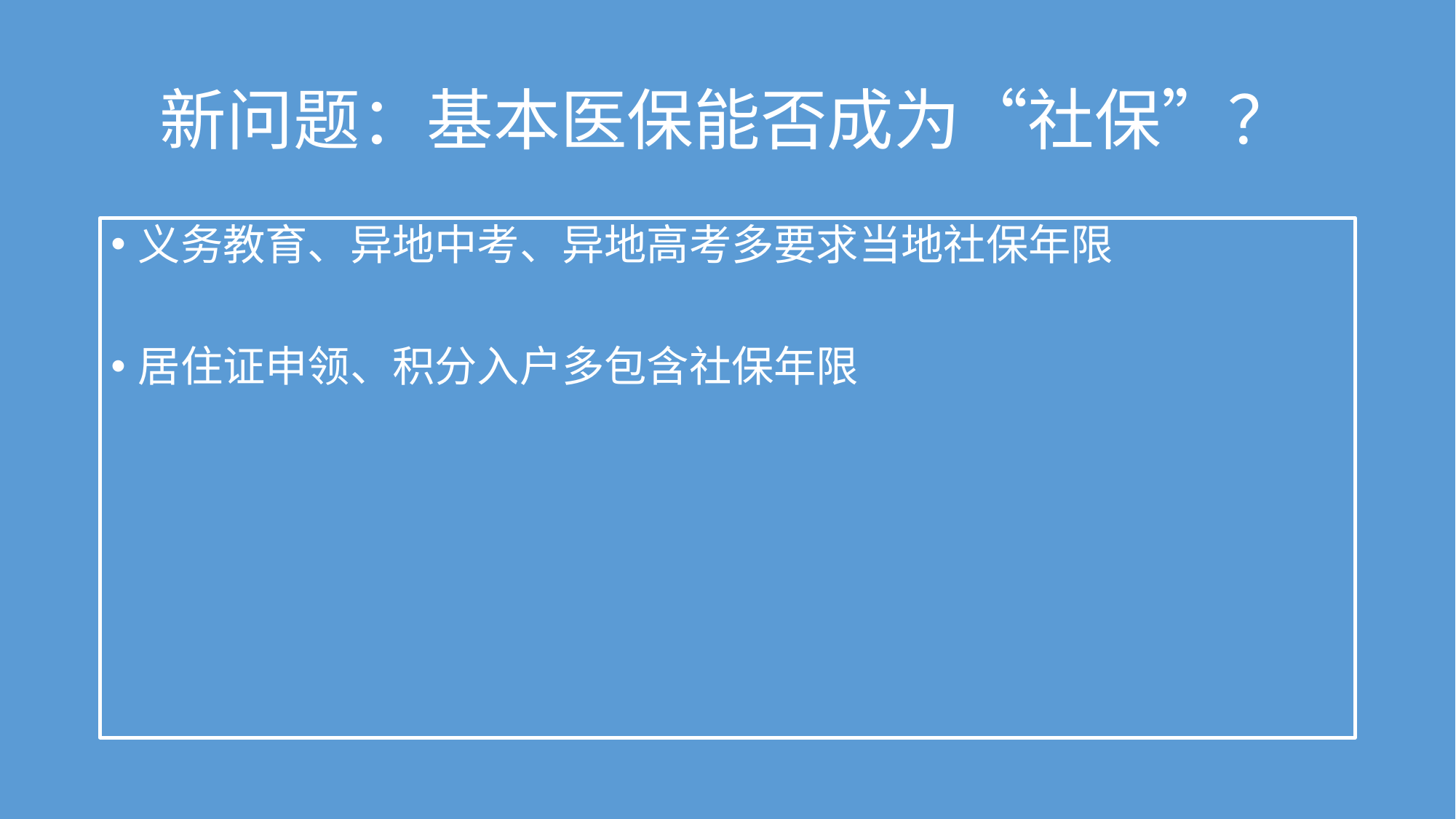

# 新问题：基本医保能否成为“社保”？
义务教育、异地中考、异地高考多要求当地社保年限

居住证申领、积分入户多包含社保年限